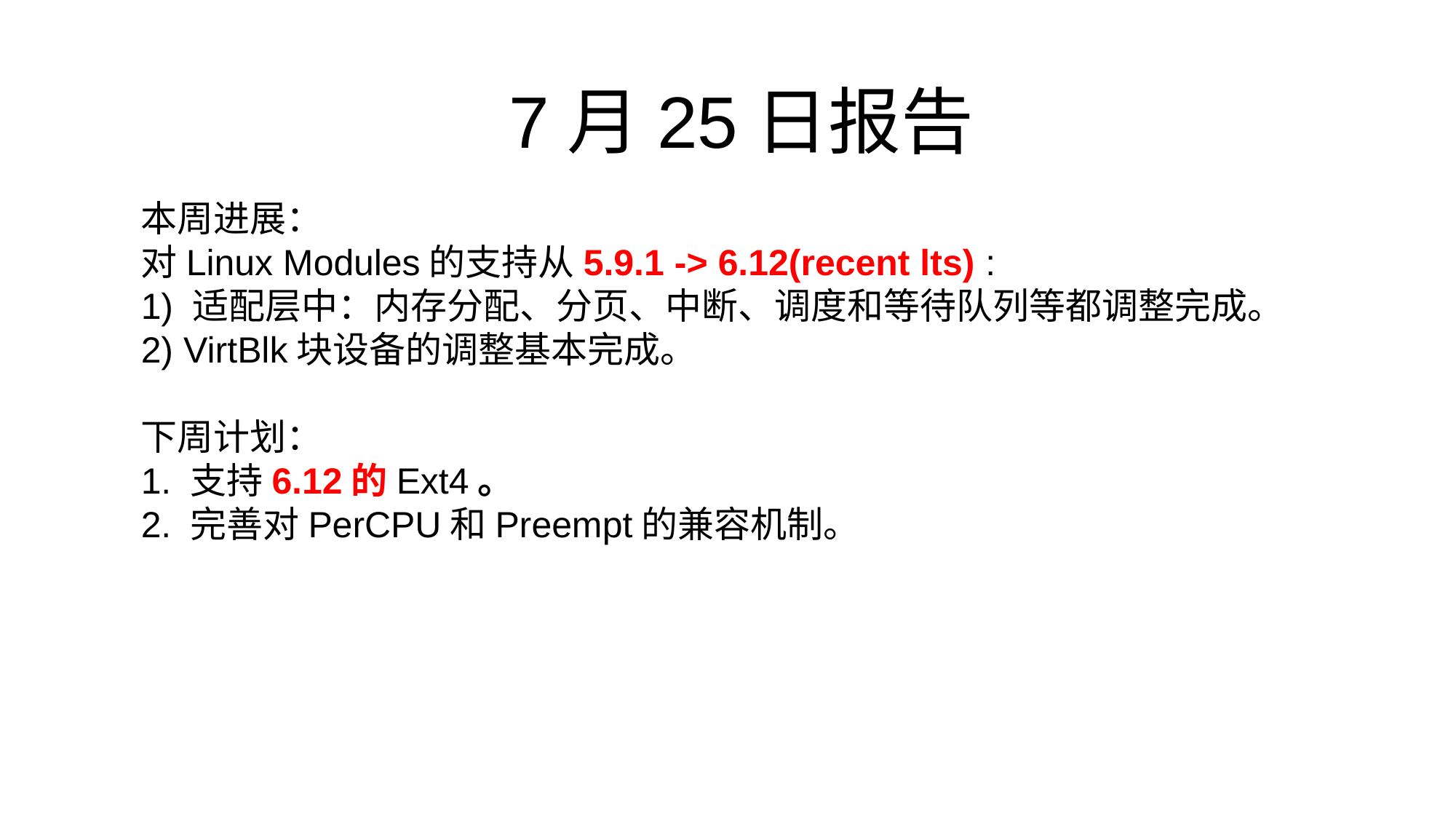

7月25日报告
本周进展：
对Linux Modules的支持从5.9.1 -> 6.12(recent lts) :
1) 适配层中：内存分配、分页、中断、调度和等待队列等都调整完成。
2) VirtBlk块设备的调整基本完成。

下周计划：
1. 支持6.12的Ext4。
2. 完善对PerCPU和Preempt的兼容机制。